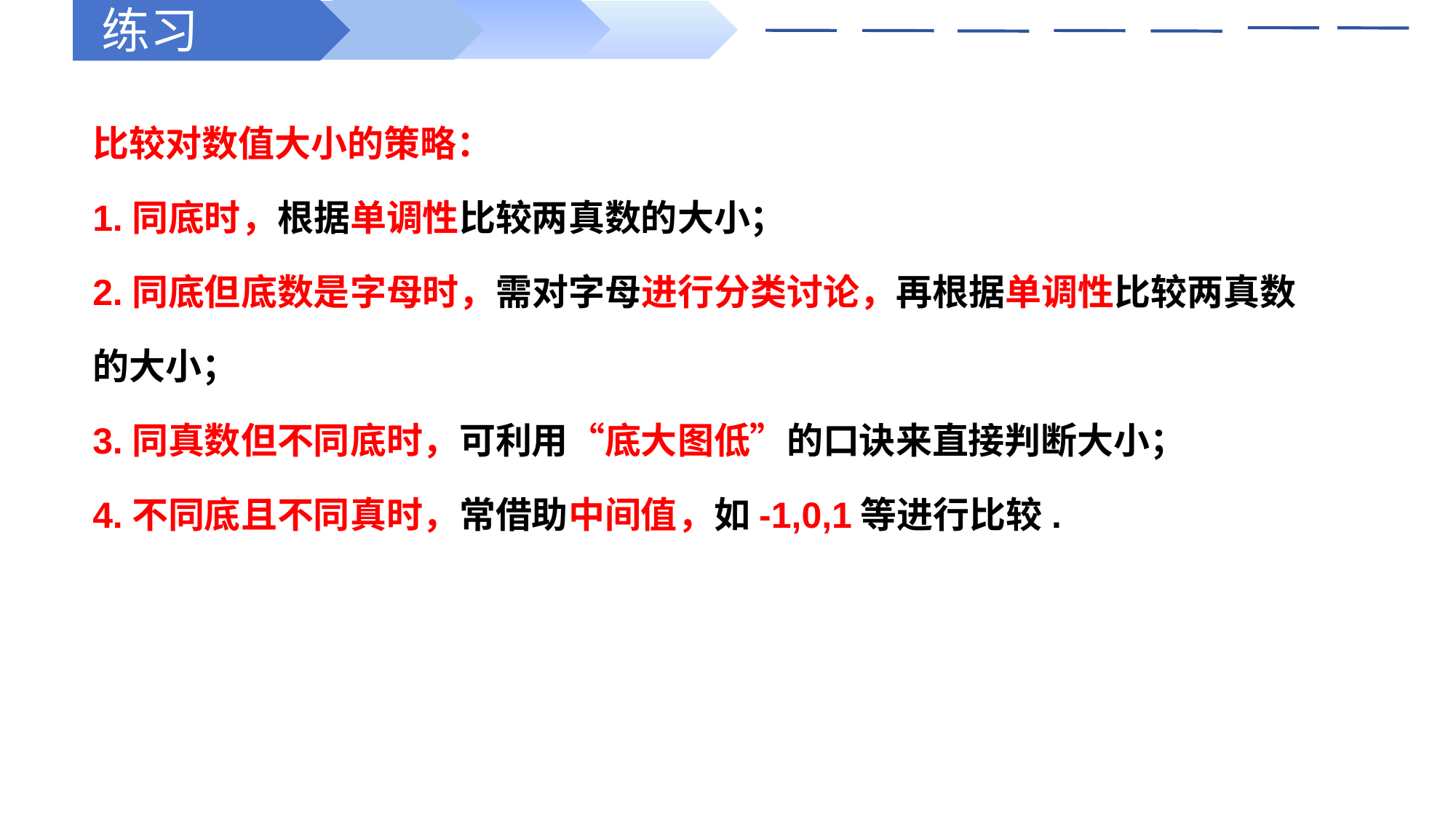

练习

比较对数值大小的策略：
1.同底时，根据单调性比较两真数的大小；
2.同底但底数是字母时，需对字母进行分类讨论，再根据单调性比较两真数的大小；
3.同真数但不同底时，可利用“底大图低”的口诀来直接判断大小；
4.不同底且不同真时，常借助中间值，如-1,0,1等进行比较.